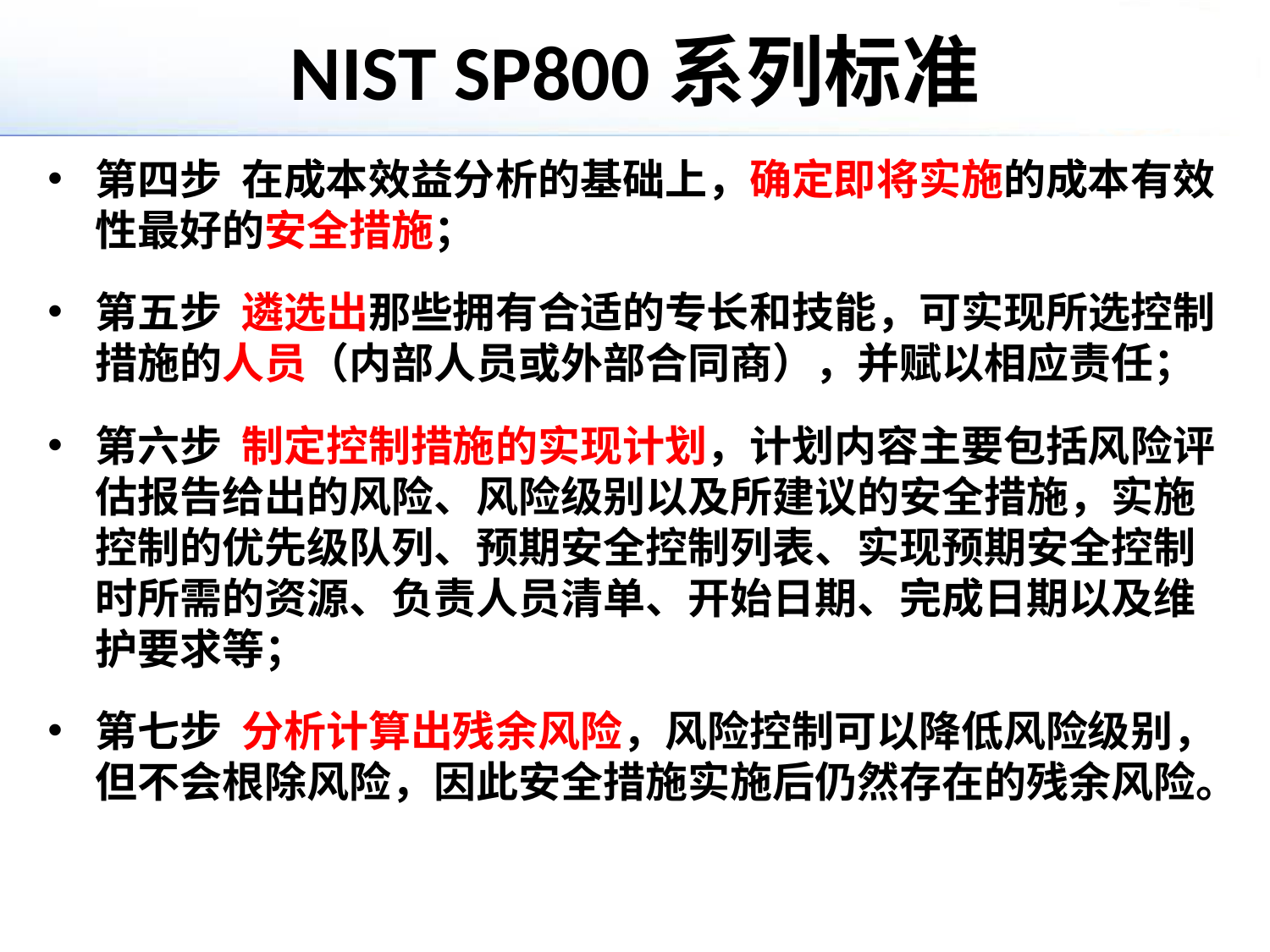

# NIST SP800系列标准
第四步  在成本效益分析的基础上，确定即将实施的成本有效性最好的安全措施；
第五步  遴选出那些拥有合适的专长和技能，可实现所选控制措施的人员（内部人员或外部合同商），并赋以相应责任；
第六步  制定控制措施的实现计划，计划内容主要包括风险评估报告给出的风险、风险级别以及所建议的安全措施，实施控制的优先级队列、预期安全控制列表、实现预期安全控制时所需的资源、负责人员清单、开始日期、完成日期以及维护要求等；
第七步  分析计算出残余风险，风险控制可以降低风险级别，但不会根除风险，因此安全措施实施后仍然存在的残余风险。